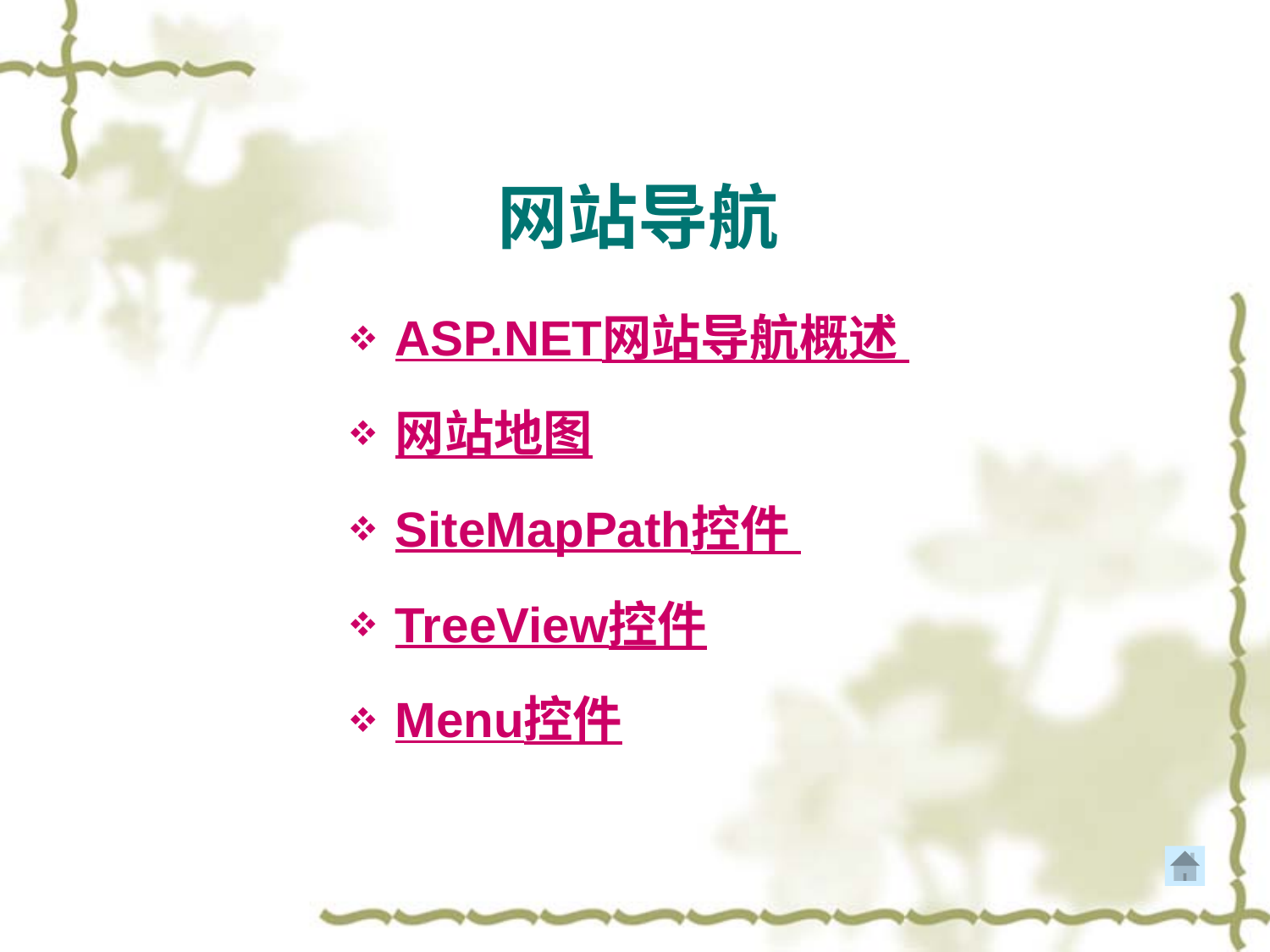

# 网站导航
ASP.NET网站导航概述
网站地图
SiteMapPath控件
TreeView控件
Menu控件